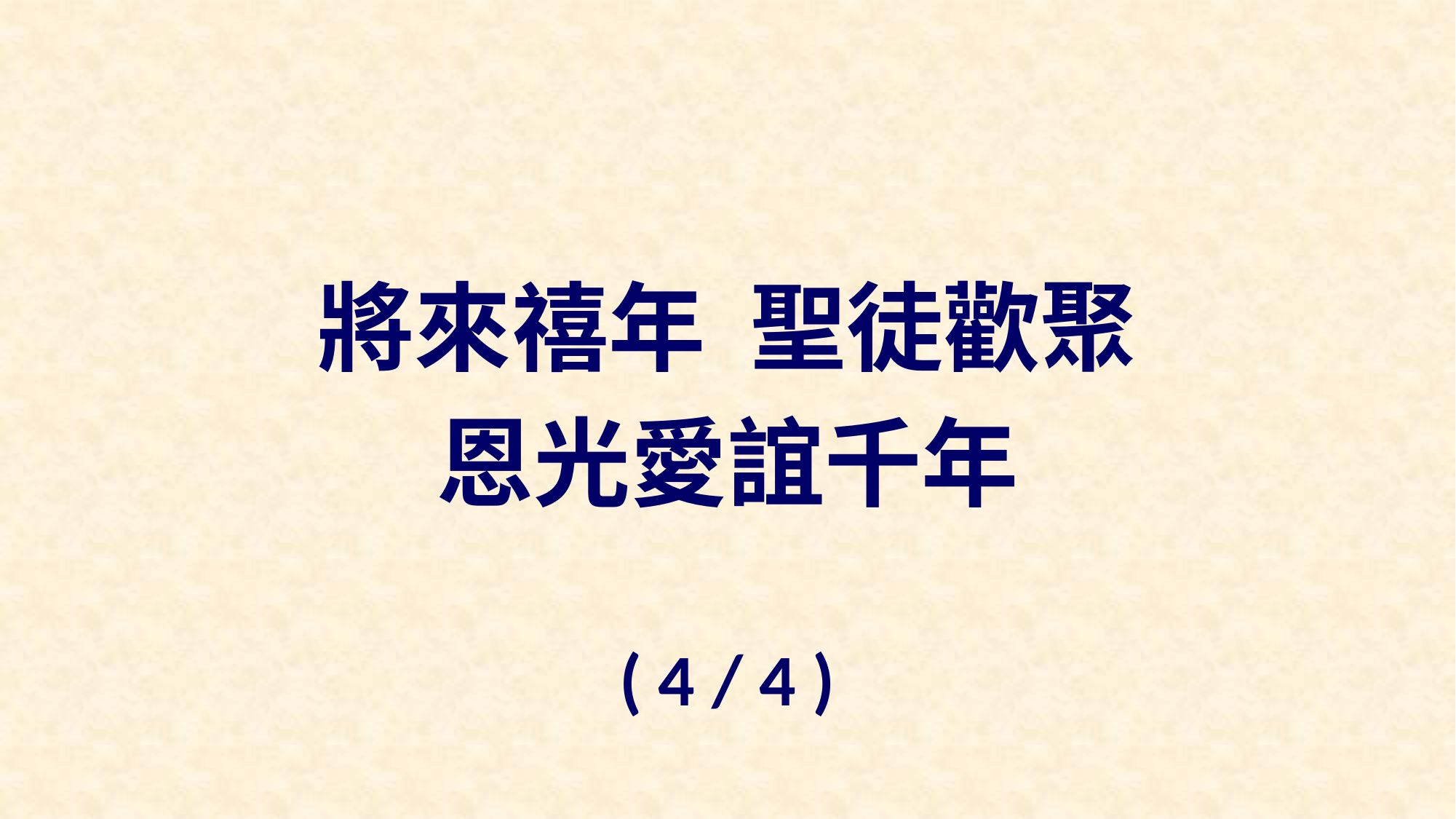

將來禧年  聖徒歡聚
恩光愛誼千年
( 4 / 4 )